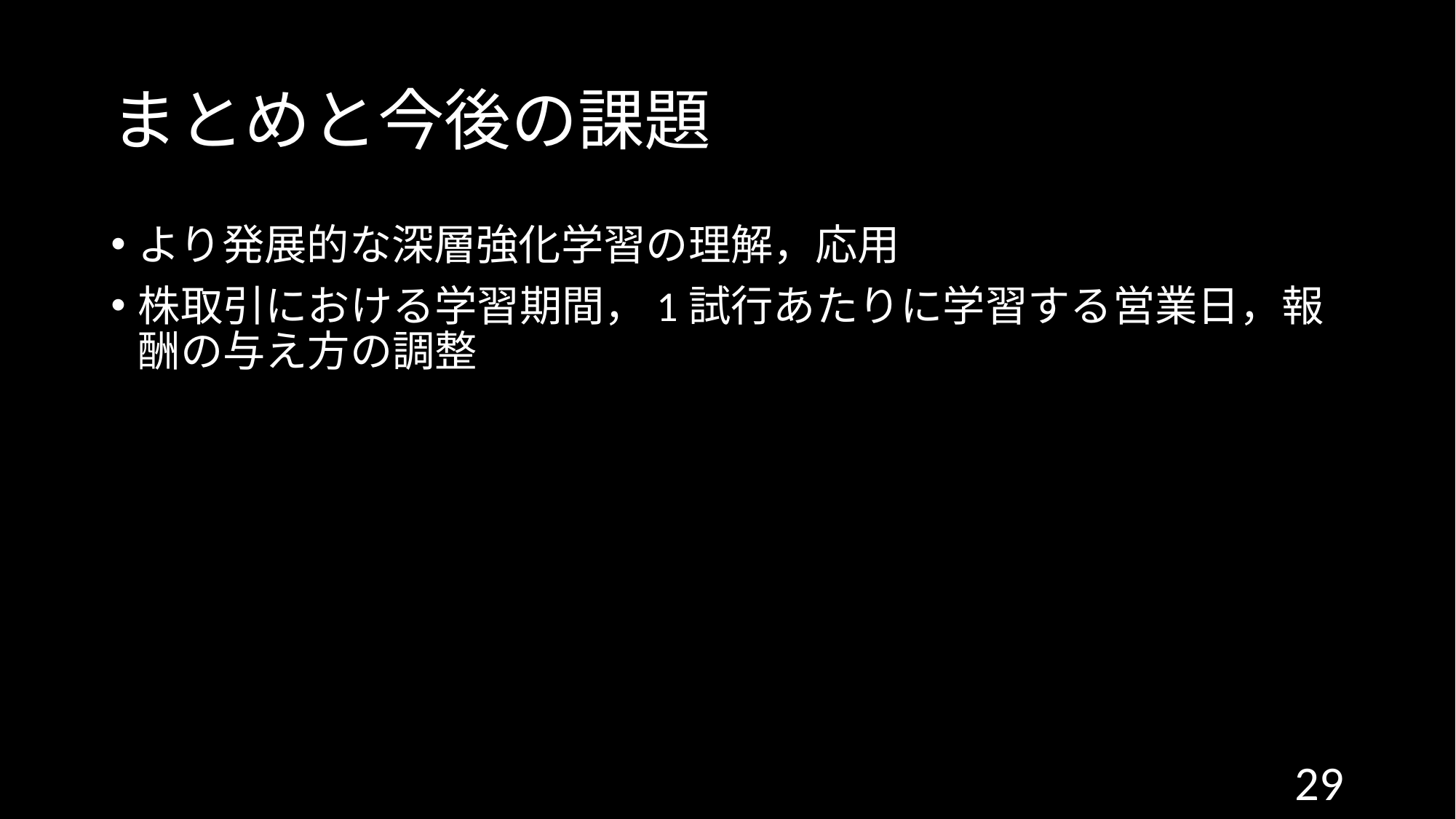

# まとめと今後の課題
より発展的な深層強化学習の理解，応用
株取引における学習期間，1試行あたりに学習する営業日，報酬の与え方の調整
29